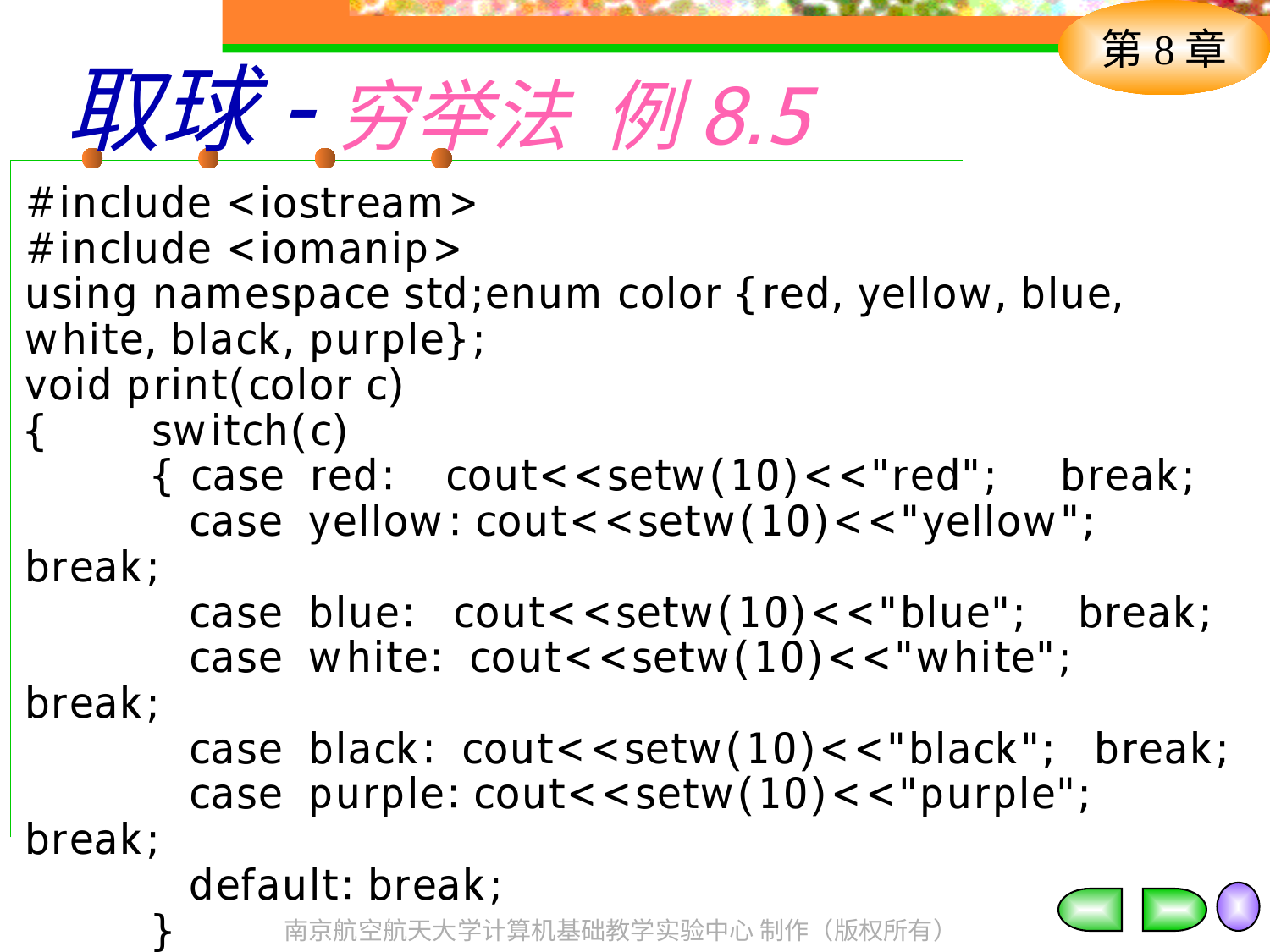

# 取球-穷举法  例8.5
#include <iostream>
#include <iomanip>
using namespace std;enum color {red, yellow, blue, white, black, purple};
void print(color c)
{	switch(c)
	{ case  red:    cout<<setw(10)<<"red";     break;
	   case  yellow: cout<<setw(10)<<"yellow";  break;
	   case  blue:   cout<<setw(10)<<"blue";    break;
	   case  white:  cout<<setw(10)<<"white";   break;
	   case  black:  cout<<setw(10)<<"black";   break;
	   case  purple: cout<<setw(10)<<"purple";  break;
	   default: break;
	}
}